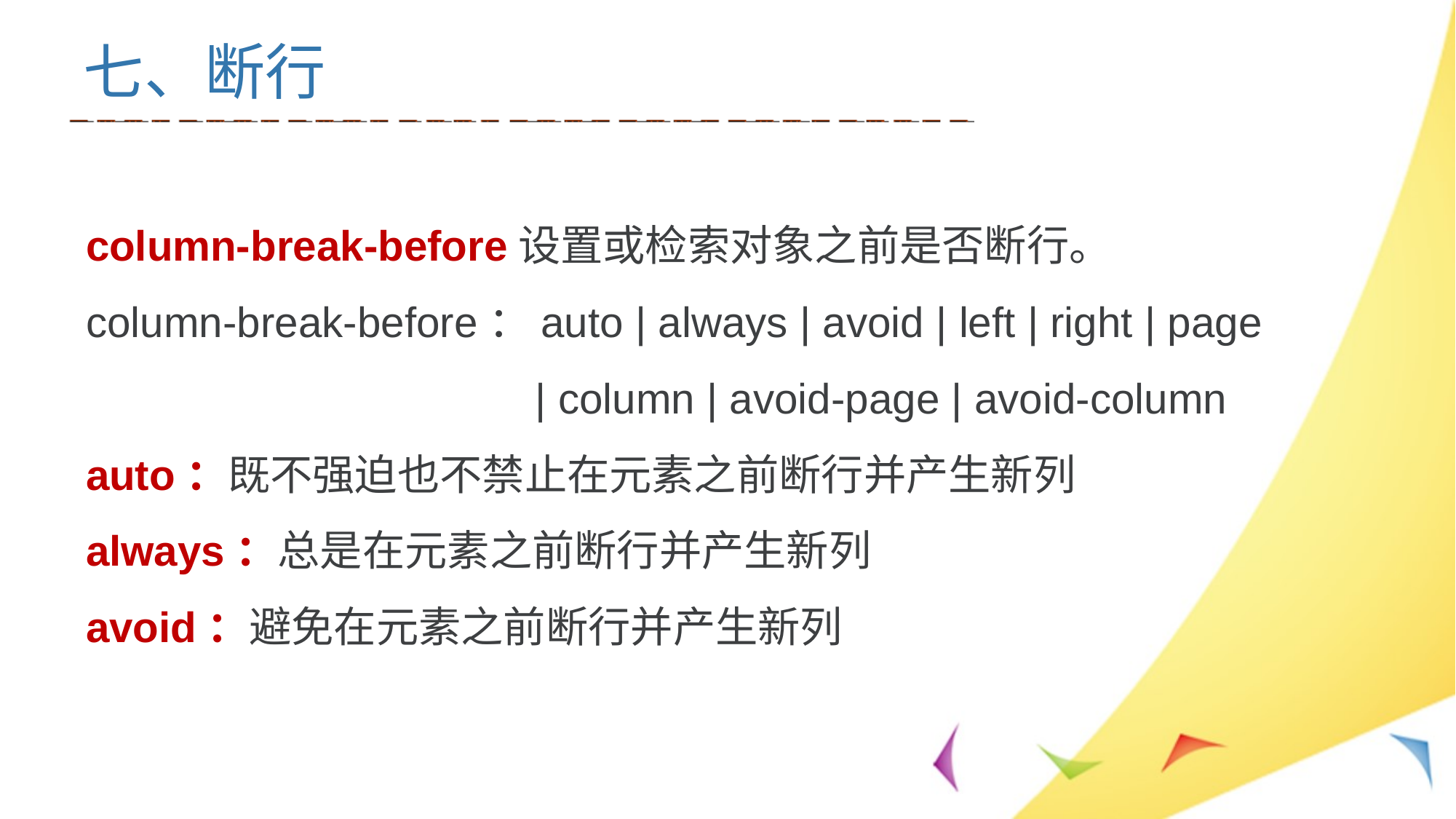

# 七、断行
column-break-before设置或检索对象之前是否断行。
column-break-before：auto | always | avoid | left | right | page
                                      | column | avoid-page | avoid-column
auto：既不强迫也不禁止在元素之前断行并产生新列
always：总是在元素之前断行并产生新列
avoid：避免在元素之前断行并产生新列